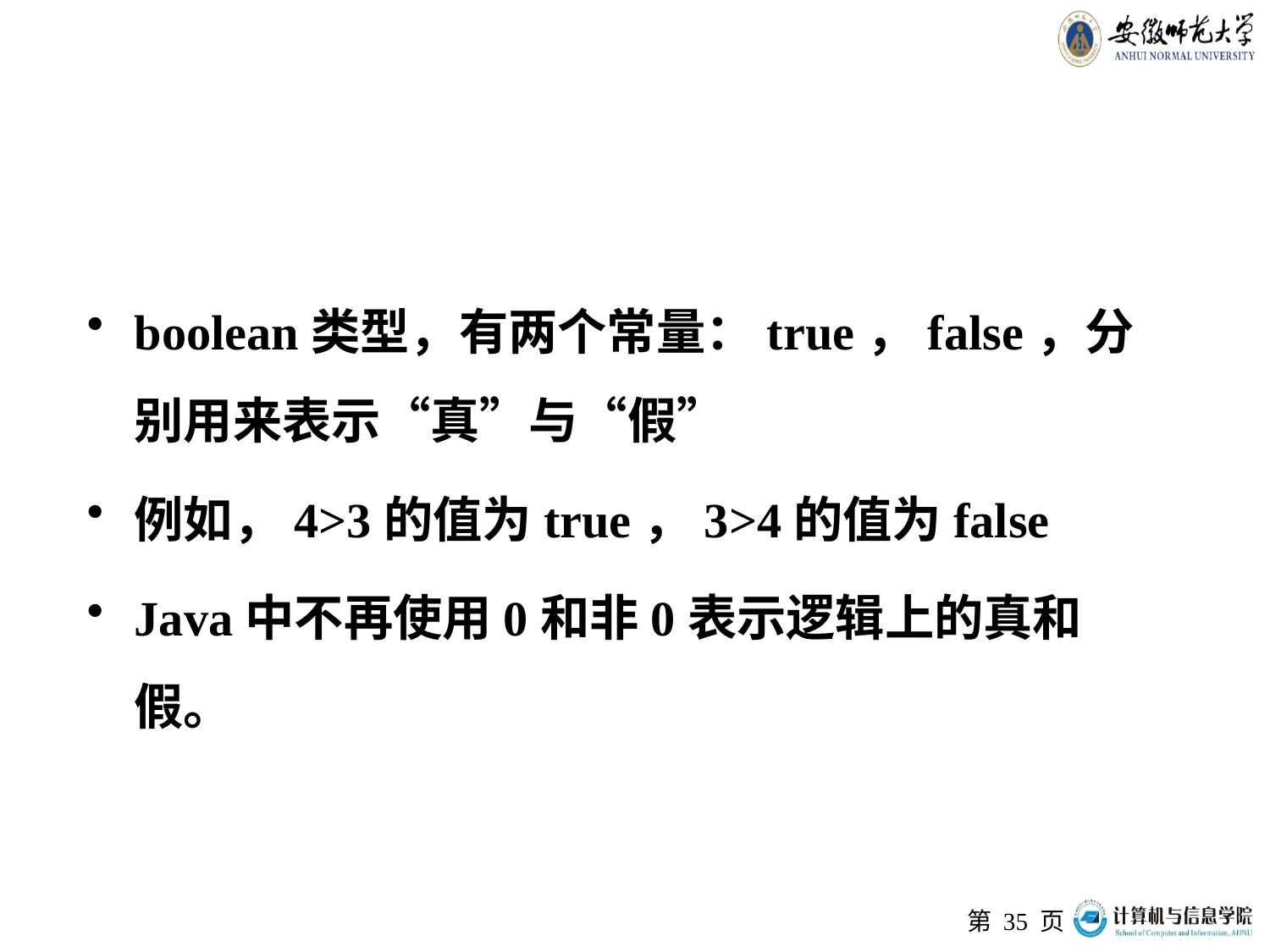

#
boolean类型，有两个常量：true，false，分别用来表示“真”与“假”
例如，4>3的值为true，3>4的值为false
Java中不再使用0和非0表示逻辑上的真和假。
第 35 页